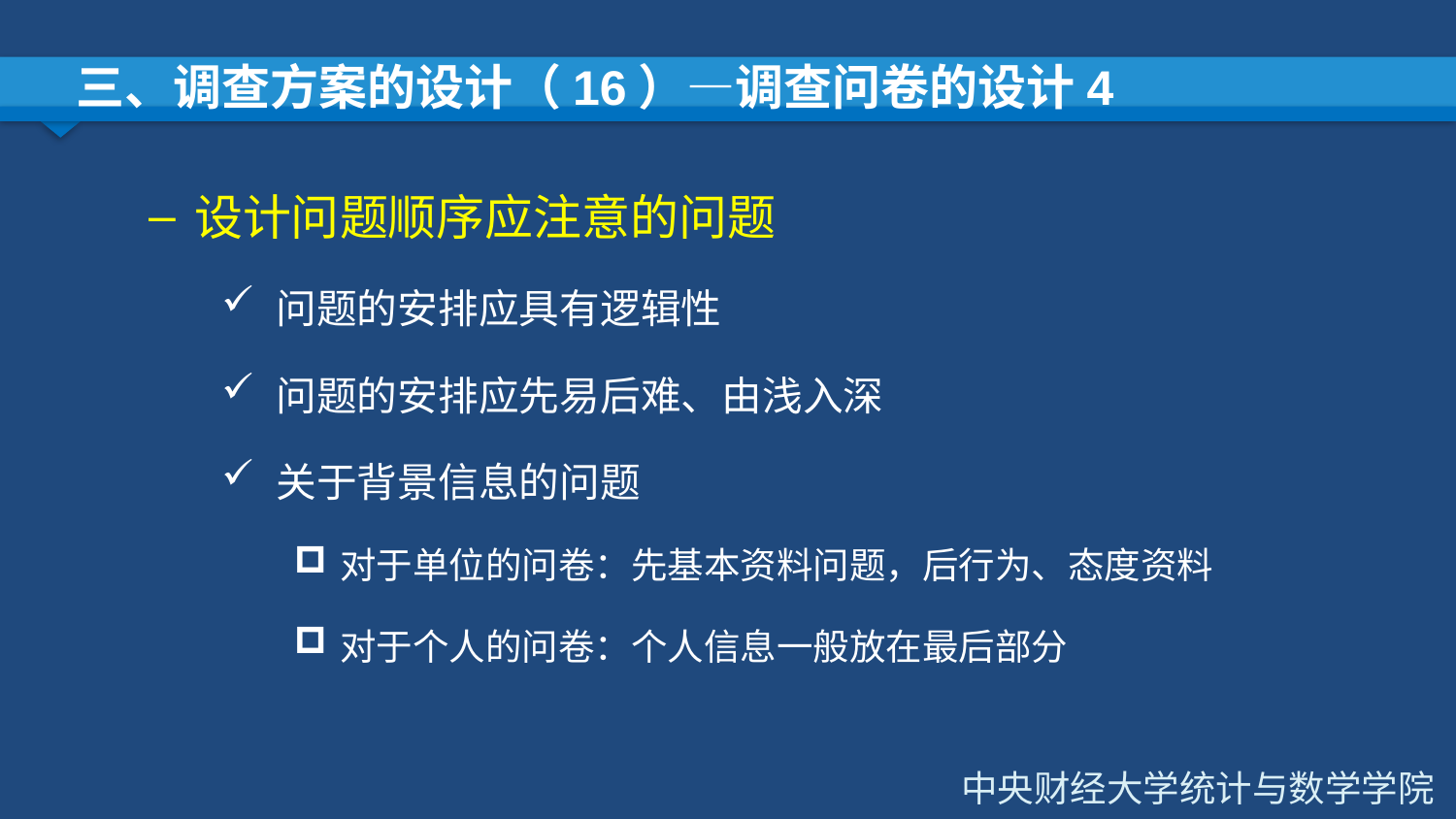

# 三、调查方案的设计（16）—调查问卷的设计4
设计问题顺序应注意的问题
问题的安排应具有逻辑性
问题的安排应先易后难、由浅入深
关于背景信息的问题
对于单位的问卷：先基本资料问题，后行为、态度资料
对于个人的问卷：个人信息一般放在最后部分